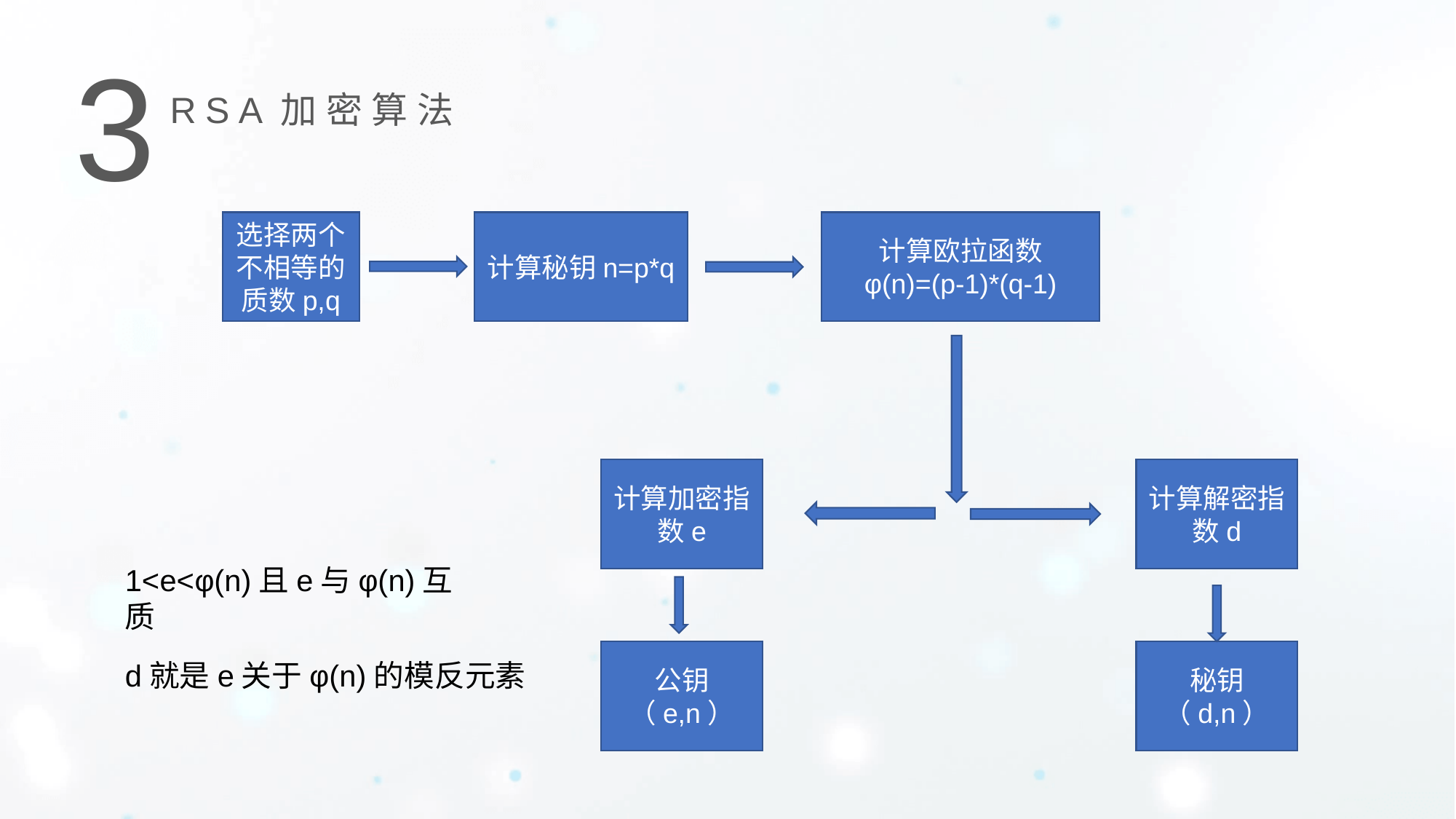

3
RSA加密算法
选择两个不相等的质数p,q
计算秘钥n=p*q
计算欧拉函数
φ(n)=(p-1)*(q-1)

计算加密指数e
计算解密指数d

1<e<φ(n)且e与φ(n)互质

公钥（e,n）
秘钥（d,n）
d就是e关于φ(n)的模反元素